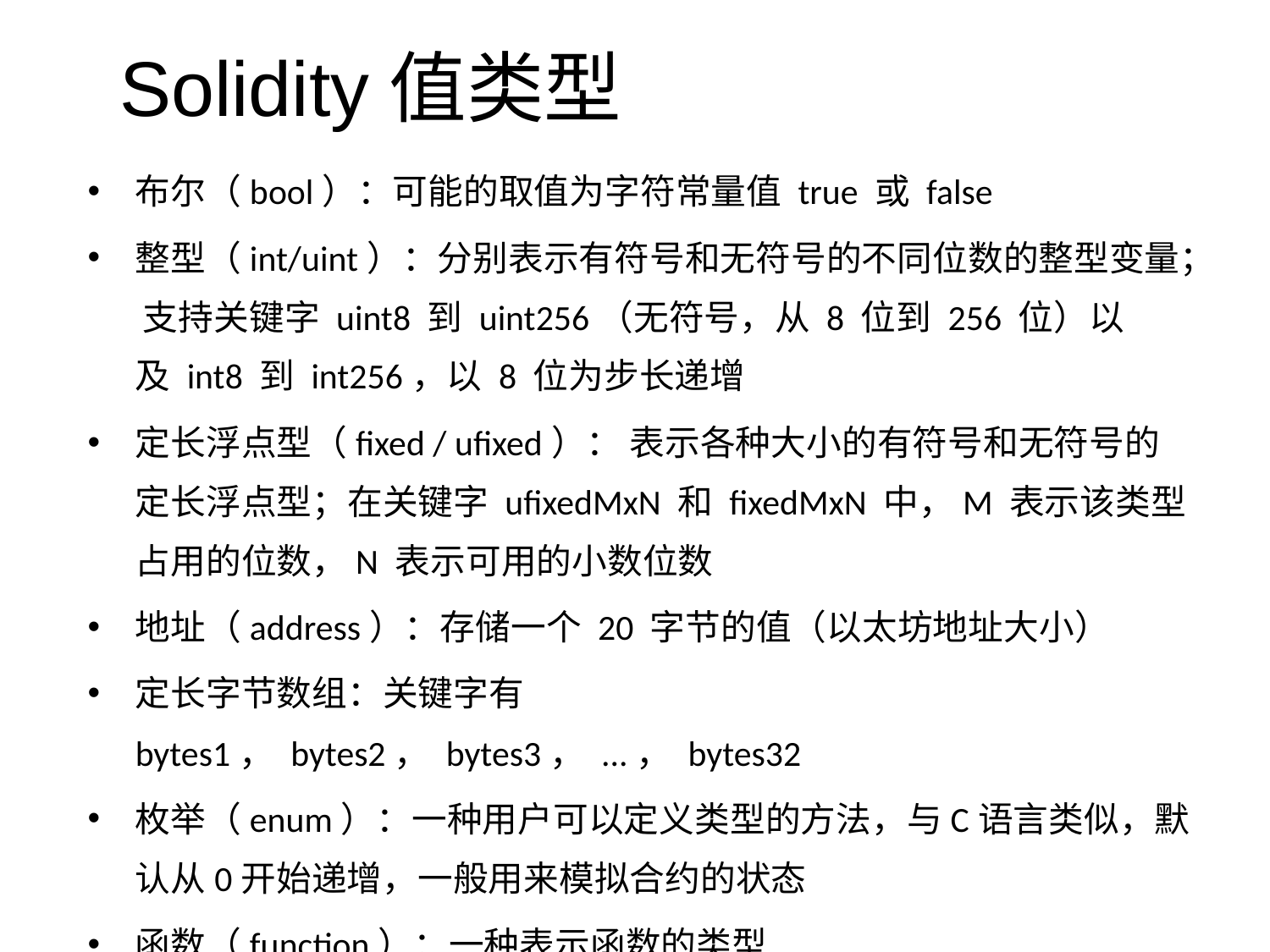

# Solidity值类型
布尔（bool）：可能的取值为字符常量值 true 或 false
整型（int/uint）：分别表示有符号和无符号的不同位数的整型变量； 支持关键字 uint8 到 uint256（无符号，从 8 位到 256 位）以及 int8 到 int256，以 8 位为步长递增
定长浮点型（fixed / ufixed）： 表示各种大小的有符号和无符号的定长浮点型；在关键字 ufixedMxN 和 fixedMxN 中，M 表示该类型占用的位数，N 表示可用的小数位数
地址（address）：存储一个 20 字节的值（以太坊地址大小）
定长字节数组：关键字有 bytes1， bytes2， bytes3， ...， bytes32
枚举（enum）：一种用户可以定义类型的方法，与C语言类似，默认从0开始递增，一般用来模拟合约的状态
函数（function）：一种表示函数的类型